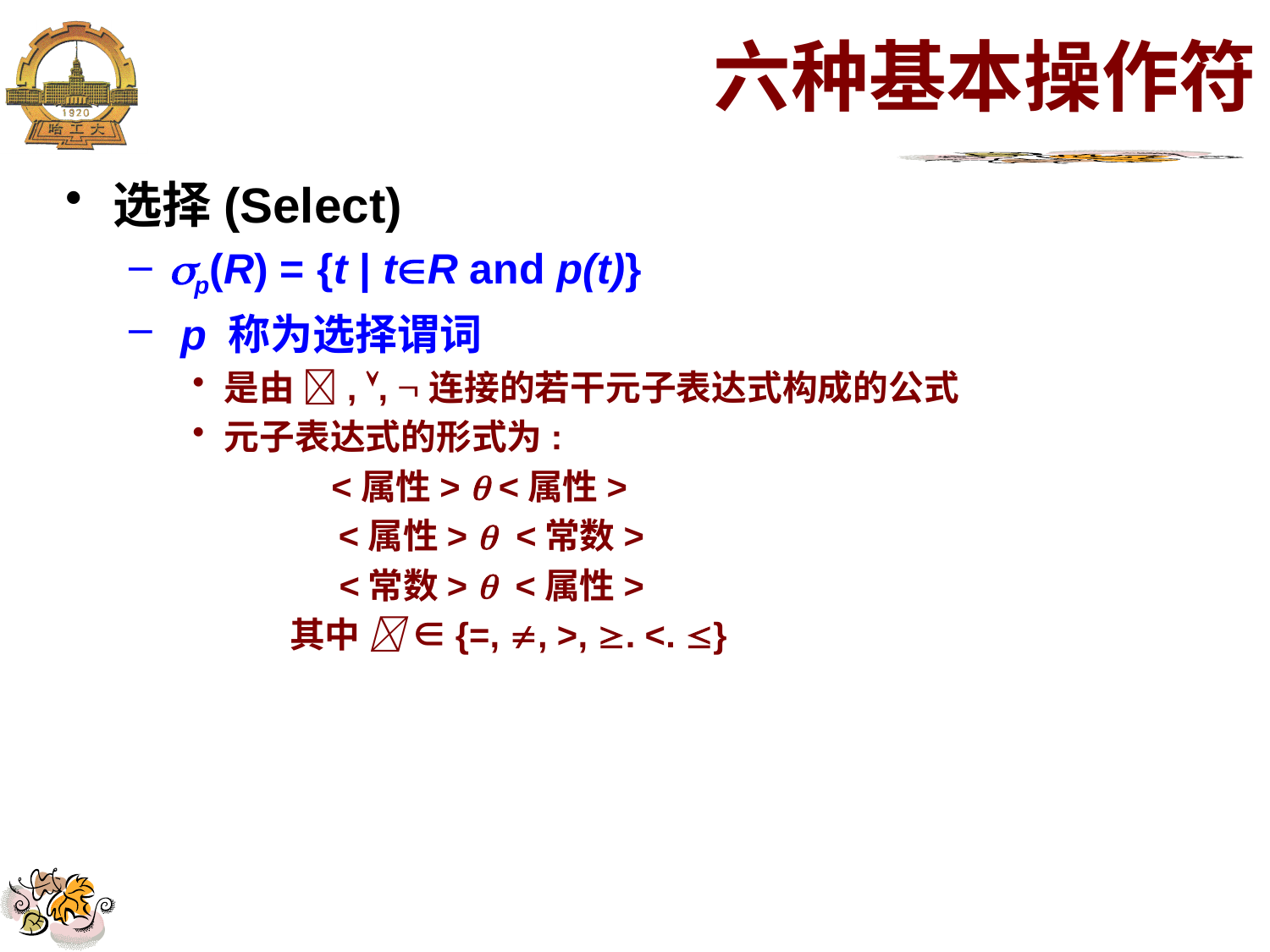

# 六种基本操作符
选择(Select)
σp(R) = {t | t∈R and p(t)}
 p 称为选择谓词
是由 ∧, ∨, ¬连接的若干元子表达式构成的公式
元子表达式的形式为:
	           <属性> θ <属性>
               <属性> θ  <常数>
               <常数> θ  <属性>
           其中 θ ∈{=, ≠, >, ≥. <. ≤}